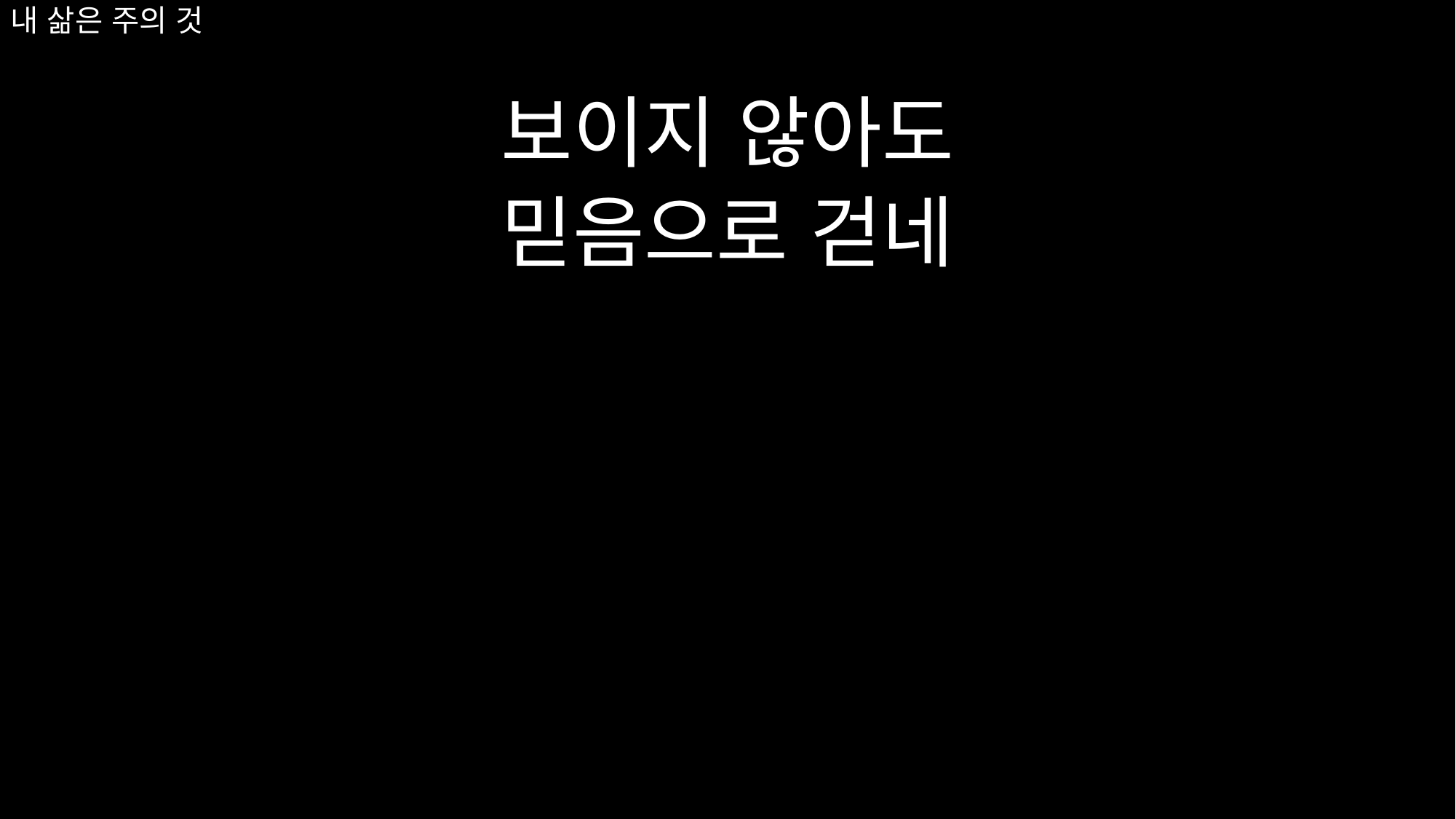

# 내 삶은 주의 것
보이지 않아도
믿음으로 걷네